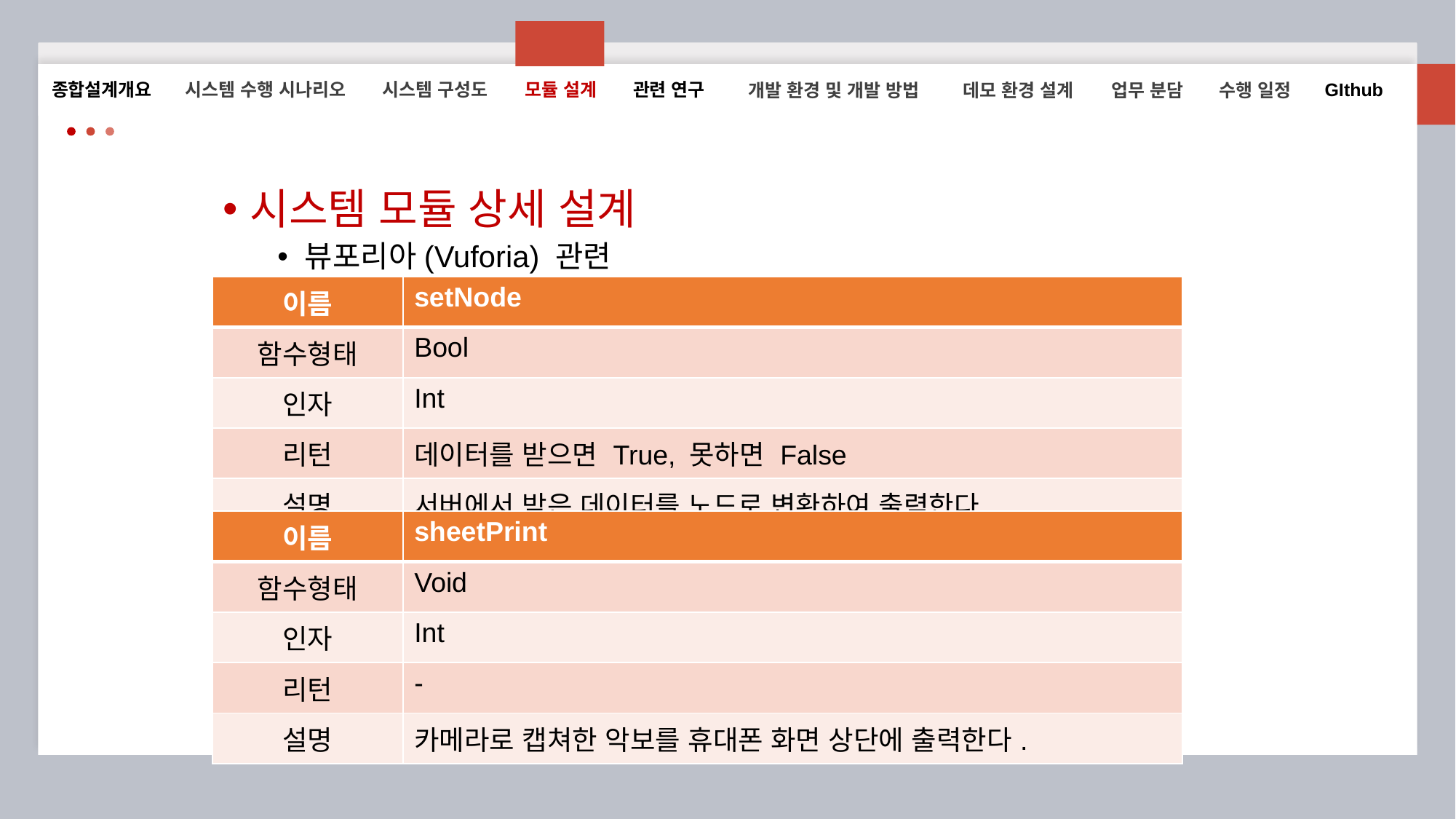

시스템 수행 시나리오
시스템 구성도
모듈 설계
관련 연구
GIthub
종합설계개요
개발 환경 및 개발 방법
데모 환경 설계
업무 분담
수행 일정

시스템 모듈 상세 설계
뷰포리아(Vuforia) 관련
| 이름 | setNode |
| --- | --- |
| 함수형태 | Bool |
| 인자 | Int |
| 리턴 | 데이터를 받으면 True, 못하면 False |
| 설명 | 서버에서 받은 데이터를 노드로 변환하여 출력한다. |
| 이름 | sheetPrint |
| --- | --- |
| 함수형태 | Void |
| 인자 | Int |
| 리턴 | - |
| 설명 | 카메라로 캡쳐한 악보를 휴대폰 화면 상단에 출력한다. |